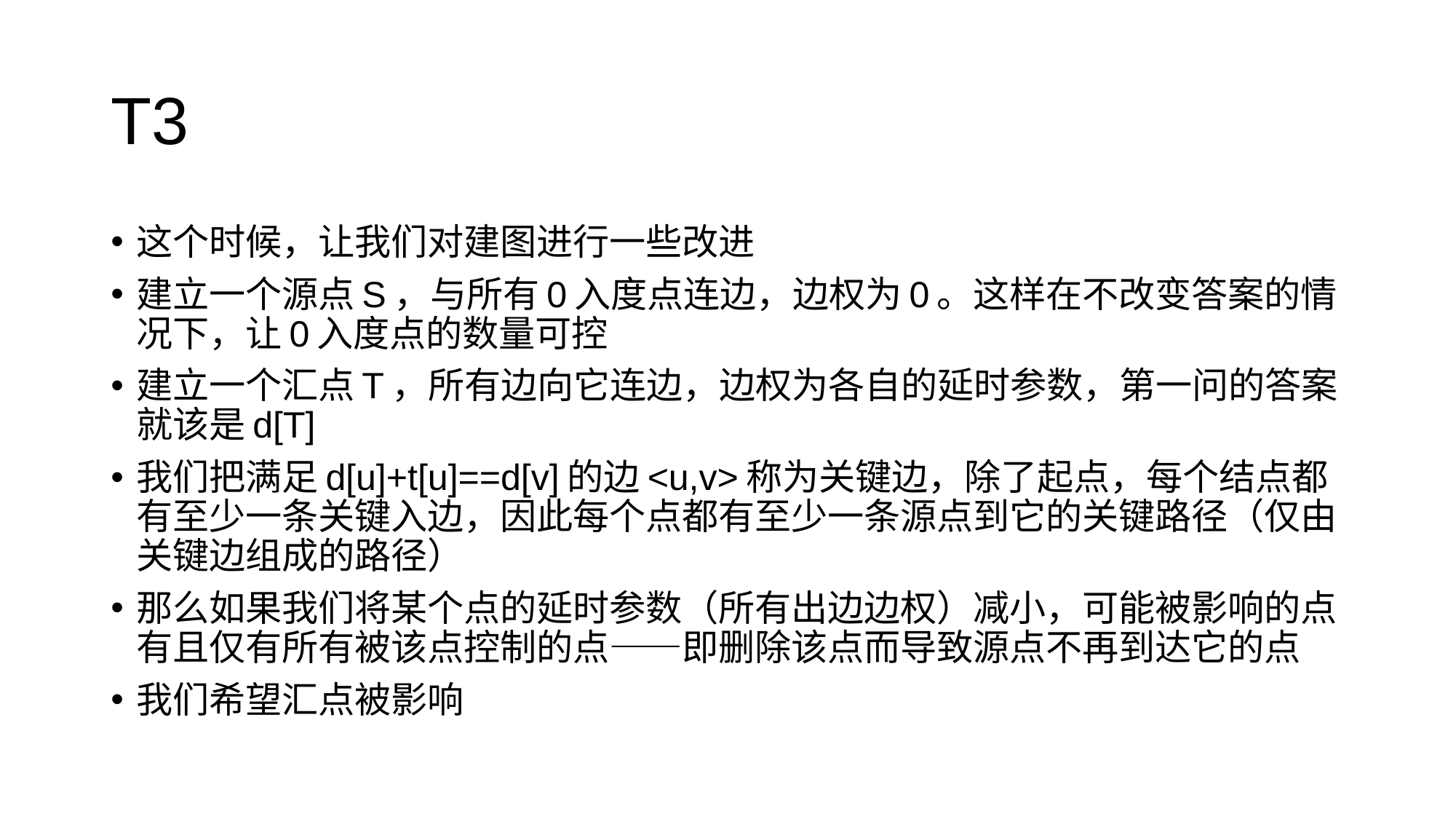

# T3
这个时候，让我们对建图进行一些改进
建立一个源点S，与所有0入度点连边，边权为0。这样在不改变答案的情况下，让0入度点的数量可控
建立一个汇点T，所有边向它连边，边权为各自的延时参数，第一问的答案就该是d[T]
我们把满足d[u]+t[u]==d[v]的边<u,v>称为关键边，除了起点，每个结点都有至少一条关键入边，因此每个点都有至少一条源点到它的关键路径（仅由关键边组成的路径）
那么如果我们将某个点的延时参数（所有出边边权）减小，可能被影响的点有且仅有所有被该点控制的点——即删除该点而导致源点不再到达它的点
我们希望汇点被影响